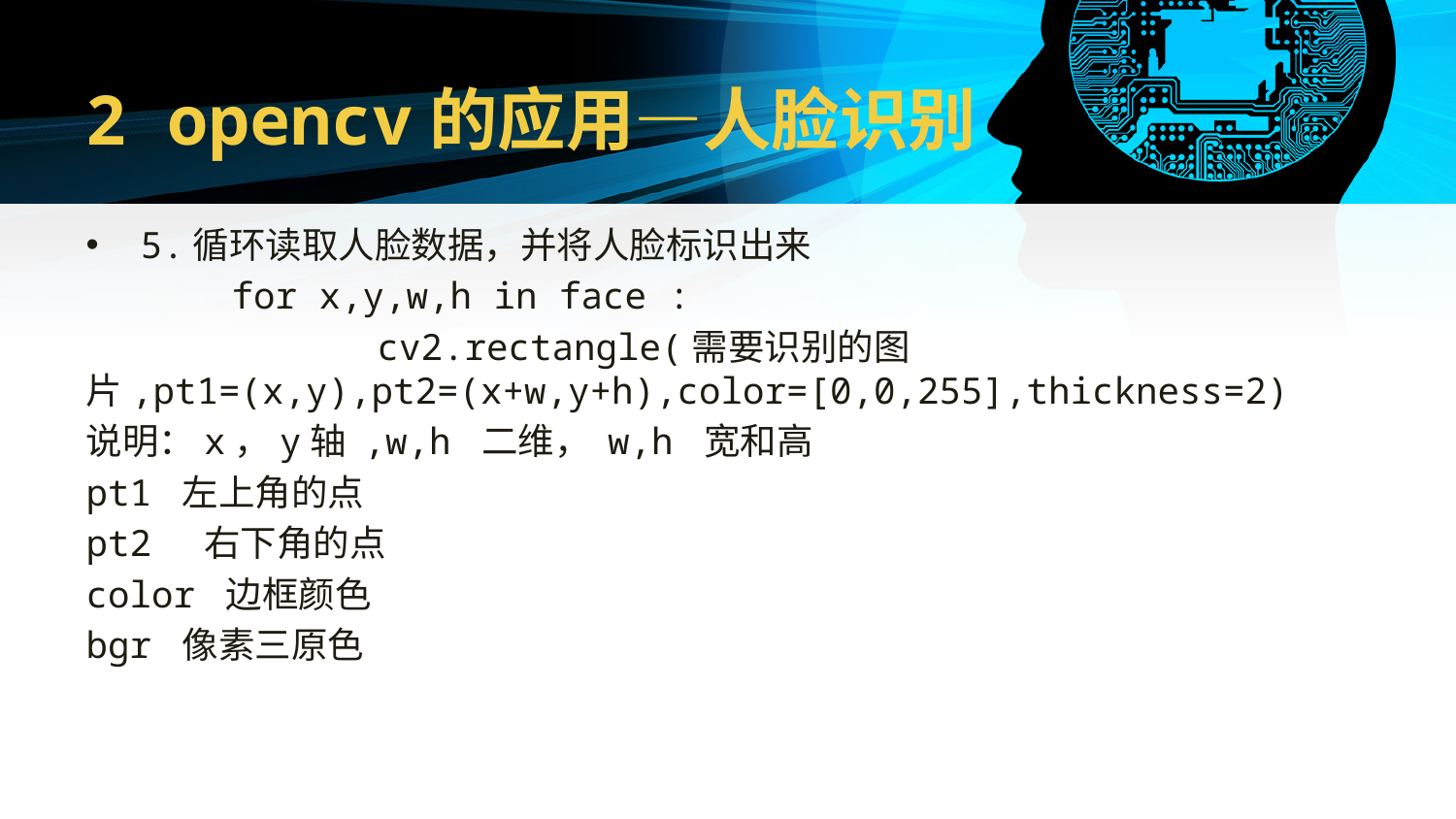

# 2 opencv的应用—人脸识别
5.循环读取人脸数据，并将人脸标识出来
	for x,y,w,h in face :
		cv2.rectangle(需要识别的图片,pt1=(x,y),pt2=(x+w,y+h),color=[0,0,255],thickness=2)
说明：x，y轴 ,w,h 二维， w,h 宽和高
pt1 左上角的点
pt2  右下角的点
color 边框颜色
bgr 像素三原色